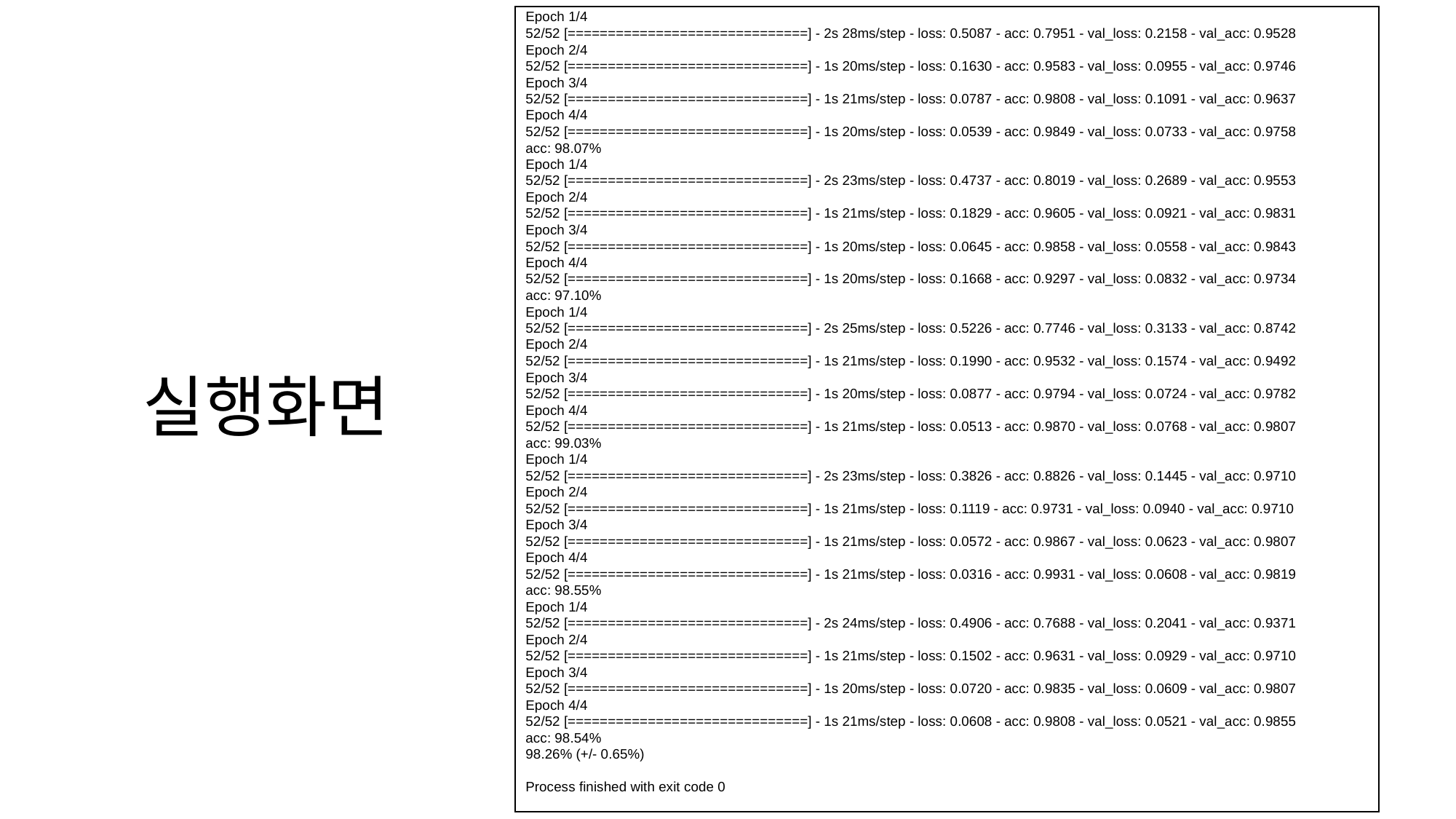

Epoch 1/4
52/52 [==============================] - 2s 28ms/step - loss: 0.5087 - acc: 0.7951 - val_loss: 0.2158 - val_acc: 0.9528
Epoch 2/4
52/52 [==============================] - 1s 20ms/step - loss: 0.1630 - acc: 0.9583 - val_loss: 0.0955 - val_acc: 0.9746
Epoch 3/4
52/52 [==============================] - 1s 21ms/step - loss: 0.0787 - acc: 0.9808 - val_loss: 0.1091 - val_acc: 0.9637
Epoch 4/4
52/52 [==============================] - 1s 20ms/step - loss: 0.0539 - acc: 0.9849 - val_loss: 0.0733 - val_acc: 0.9758
acc: 98.07%
Epoch 1/4
52/52 [==============================] - 2s 23ms/step - loss: 0.4737 - acc: 0.8019 - val_loss: 0.2689 - val_acc: 0.9553
Epoch 2/4
52/52 [==============================] - 1s 21ms/step - loss: 0.1829 - acc: 0.9605 - val_loss: 0.0921 - val_acc: 0.9831
Epoch 3/4
52/52 [==============================] - 1s 20ms/step - loss: 0.0645 - acc: 0.9858 - val_loss: 0.0558 - val_acc: 0.9843
Epoch 4/4
52/52 [==============================] - 1s 20ms/step - loss: 0.1668 - acc: 0.9297 - val_loss: 0.0832 - val_acc: 0.9734
acc: 97.10%
Epoch 1/4
52/52 [==============================] - 2s 25ms/step - loss: 0.5226 - acc: 0.7746 - val_loss: 0.3133 - val_acc: 0.8742
Epoch 2/4
52/52 [==============================] - 1s 21ms/step - loss: 0.1990 - acc: 0.9532 - val_loss: 0.1574 - val_acc: 0.9492
Epoch 3/4
52/52 [==============================] - 1s 20ms/step - loss: 0.0877 - acc: 0.9794 - val_loss: 0.0724 - val_acc: 0.9782
Epoch 4/4
52/52 [==============================] - 1s 21ms/step - loss: 0.0513 - acc: 0.9870 - val_loss: 0.0768 - val_acc: 0.9807
acc: 99.03%
Epoch 1/4
52/52 [==============================] - 2s 23ms/step - loss: 0.3826 - acc: 0.8826 - val_loss: 0.1445 - val_acc: 0.9710
Epoch 2/4
52/52 [==============================] - 1s 21ms/step - loss: 0.1119 - acc: 0.9731 - val_loss: 0.0940 - val_acc: 0.9710
Epoch 3/4
52/52 [==============================] - 1s 21ms/step - loss: 0.0572 - acc: 0.9867 - val_loss: 0.0623 - val_acc: 0.9807
Epoch 4/4
52/52 [==============================] - 1s 21ms/step - loss: 0.0316 - acc: 0.9931 - val_loss: 0.0608 - val_acc: 0.9819
acc: 98.55%
Epoch 1/4
52/52 [==============================] - 2s 24ms/step - loss: 0.4906 - acc: 0.7688 - val_loss: 0.2041 - val_acc: 0.9371
Epoch 2/4
52/52 [==============================] - 1s 21ms/step - loss: 0.1502 - acc: 0.9631 - val_loss: 0.0929 - val_acc: 0.9710
Epoch 3/4
52/52 [==============================] - 1s 20ms/step - loss: 0.0720 - acc: 0.9835 - val_loss: 0.0609 - val_acc: 0.9807
Epoch 4/4
52/52 [==============================] - 1s 21ms/step - loss: 0.0608 - acc: 0.9808 - val_loss: 0.0521 - val_acc: 0.9855
acc: 98.54%
98.26% (+/- 0.65%)

Process finished with exit code 0

# 실행화면